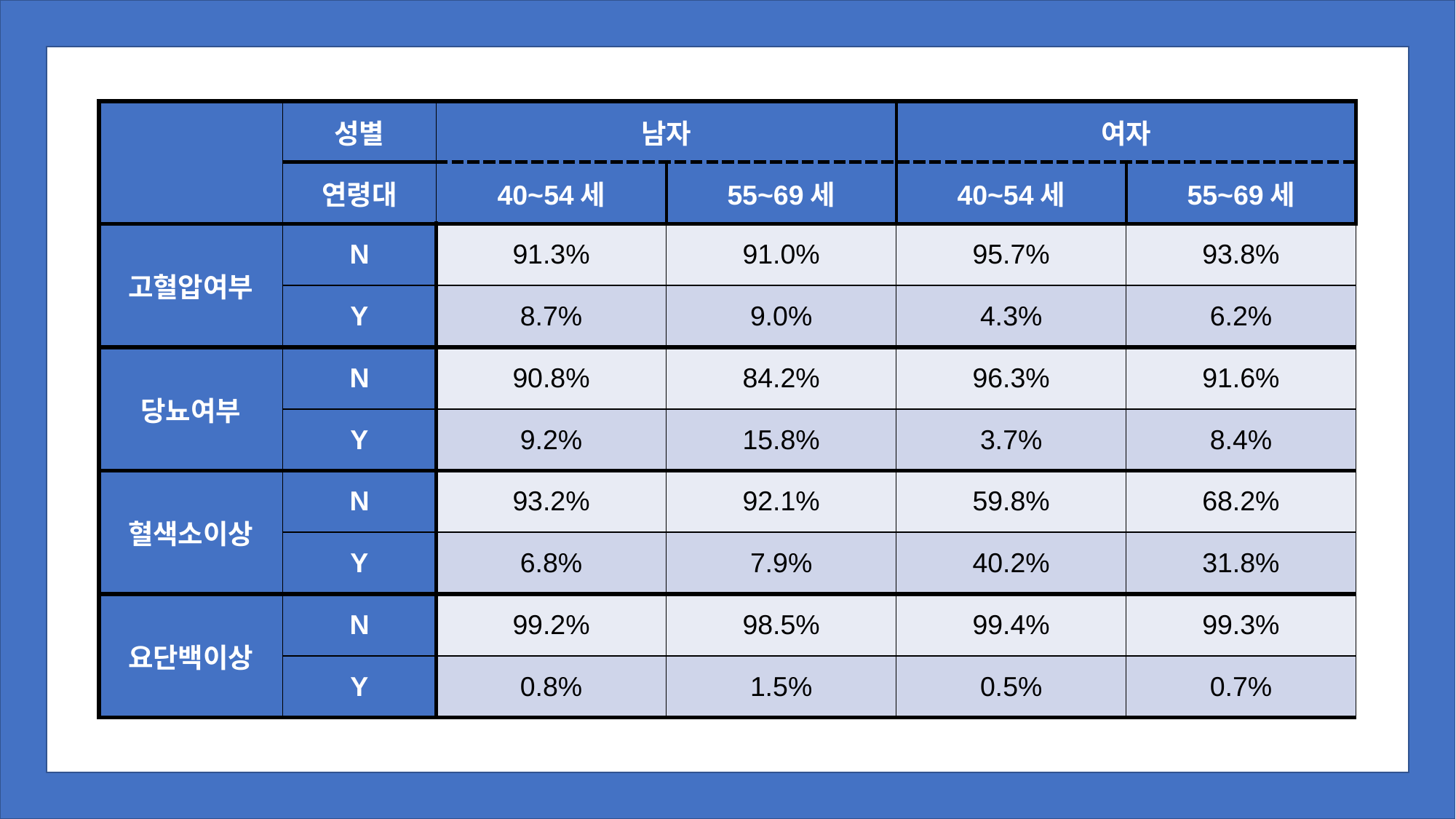

|  | 성별 | 남자 |  | 여자 |  |
| --- | --- | --- | --- | --- | --- |
|  | 연령대 | 40~54세 | 55~69세 | 40~54세 | 55~69세 |
| 고혈압여부 | N | 91.3% | 91.0% | 95.7% | 93.8% |
|  | Y | 8.7% | 9.0% | 4.3% | 6.2% |
| 당뇨여부 | N | 90.8% | 84.2% | 96.3% | 91.6% |
|  | Y | 9.2% | 15.8% | 3.7% | 8.4% |
| 혈색소이상 | N | 93.2% | 92.1% | 59.8% | 68.2% |
|  | Y | 6.8% | 7.9% | 40.2% | 31.8% |
| 요단백이상 | N | 99.2% | 98.5% | 99.4% | 99.3% |
|  | Y | 0.8% | 1.5% | 0.5% | 0.7% |